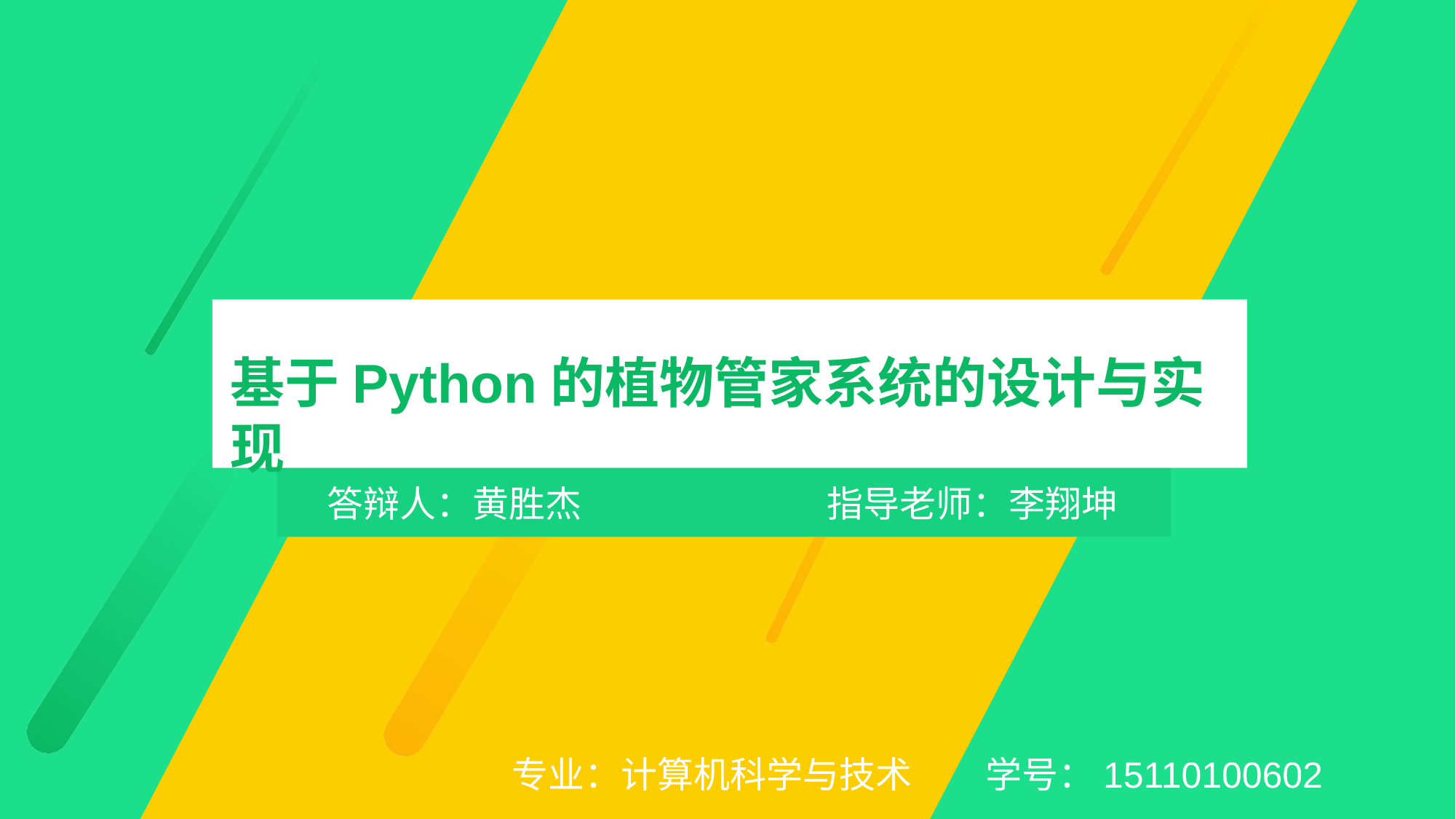

基于Python的植物管家系统的设计与实现

答辩人：黄胜杰                              指导老师：李翔坤
专业：计算机科学与技术         学号：15110100602